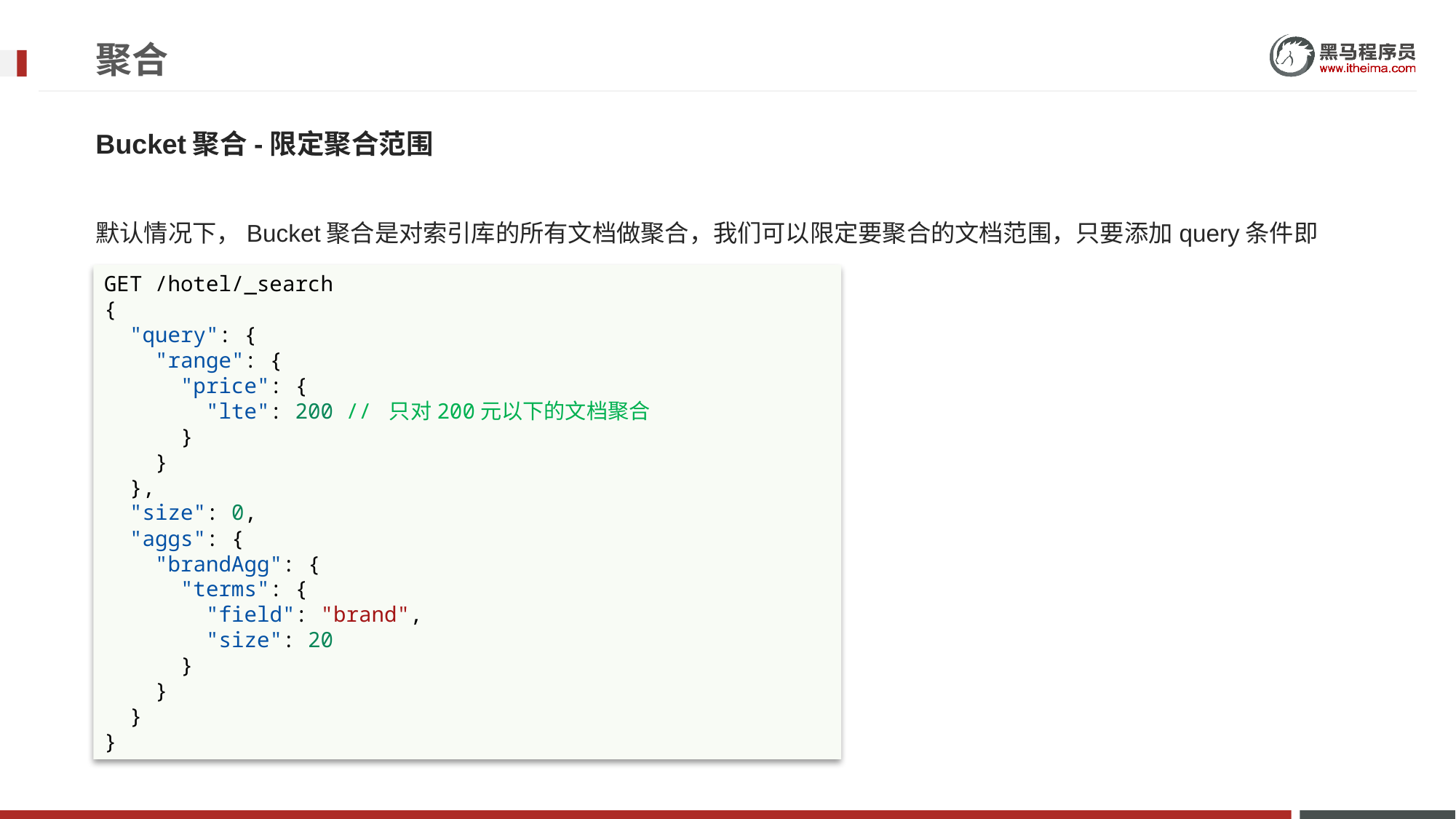

# 聚合
Bucket聚合-限定聚合范围
默认情况下，Bucket聚合是对索引库的所有文档做聚合，我们可以限定要聚合的文档范围，只要添加query条件即可：
GET /hotel/_search
{
  "query": {
    "range": {
      "price": {
        "lte": 200 // 只对200元以下的文档聚合
      }
    }
  },
  "size": 0,
  "aggs": {
    "brandAgg": {
      "terms": {
        "field": "brand",
        "size": 20
      }
    }
  }
}